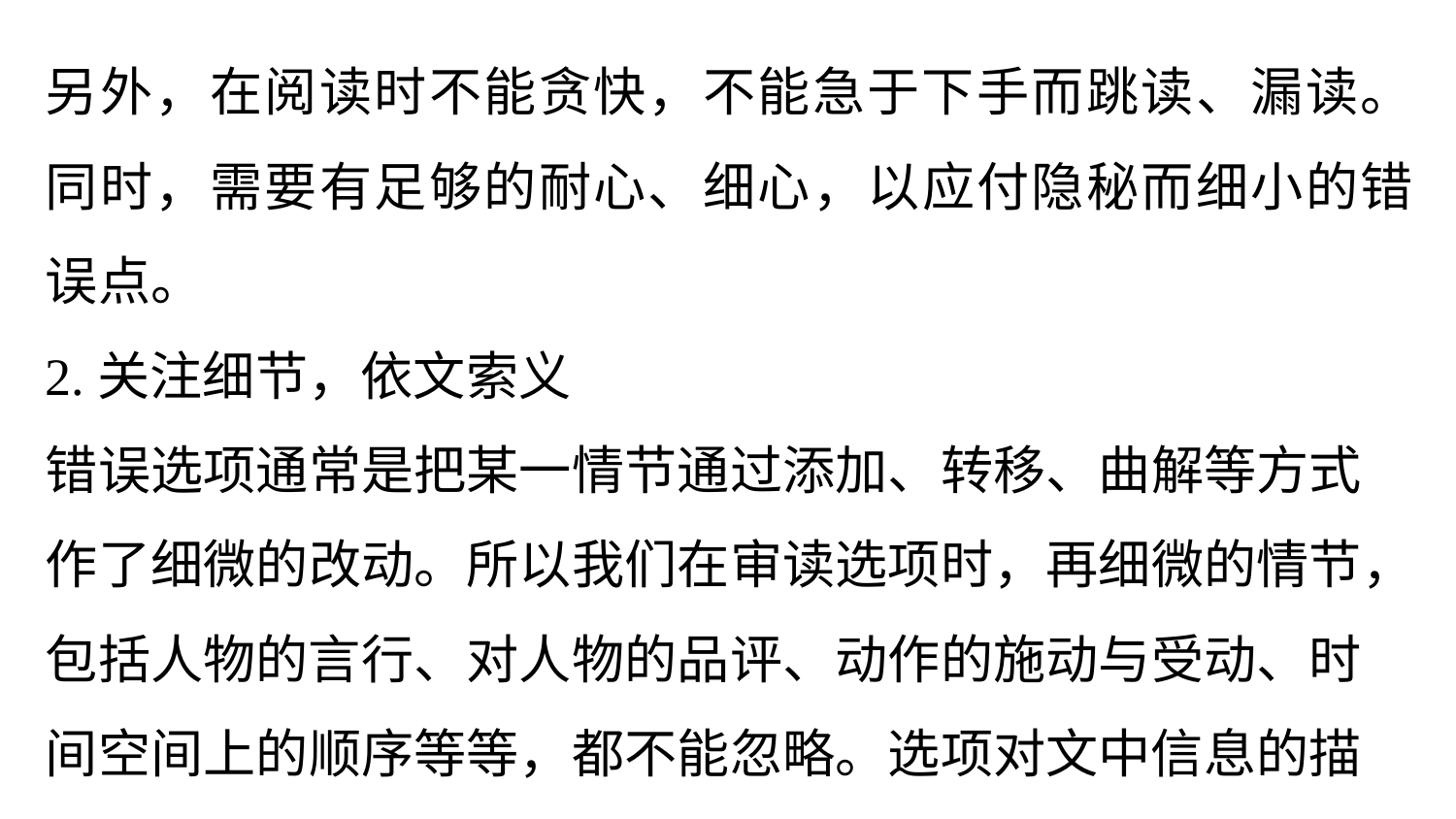

另外，在阅读时不能贪快，不能急于下手而跳读、漏读。同时，需要有足够的耐心、细心，以应付隐秘而细小的错误点。
2.关注细节，依文索义
错误选项通常是把某一情节通过添加、转移、曲解等方式作了细微的改动。所以我们在审读选项时，再细微的情节，包括人物的言行、对人物的品评、动作的施动与受动、时间空间上的顺序等等，都不能忽略。选项对文中信息的描述有两